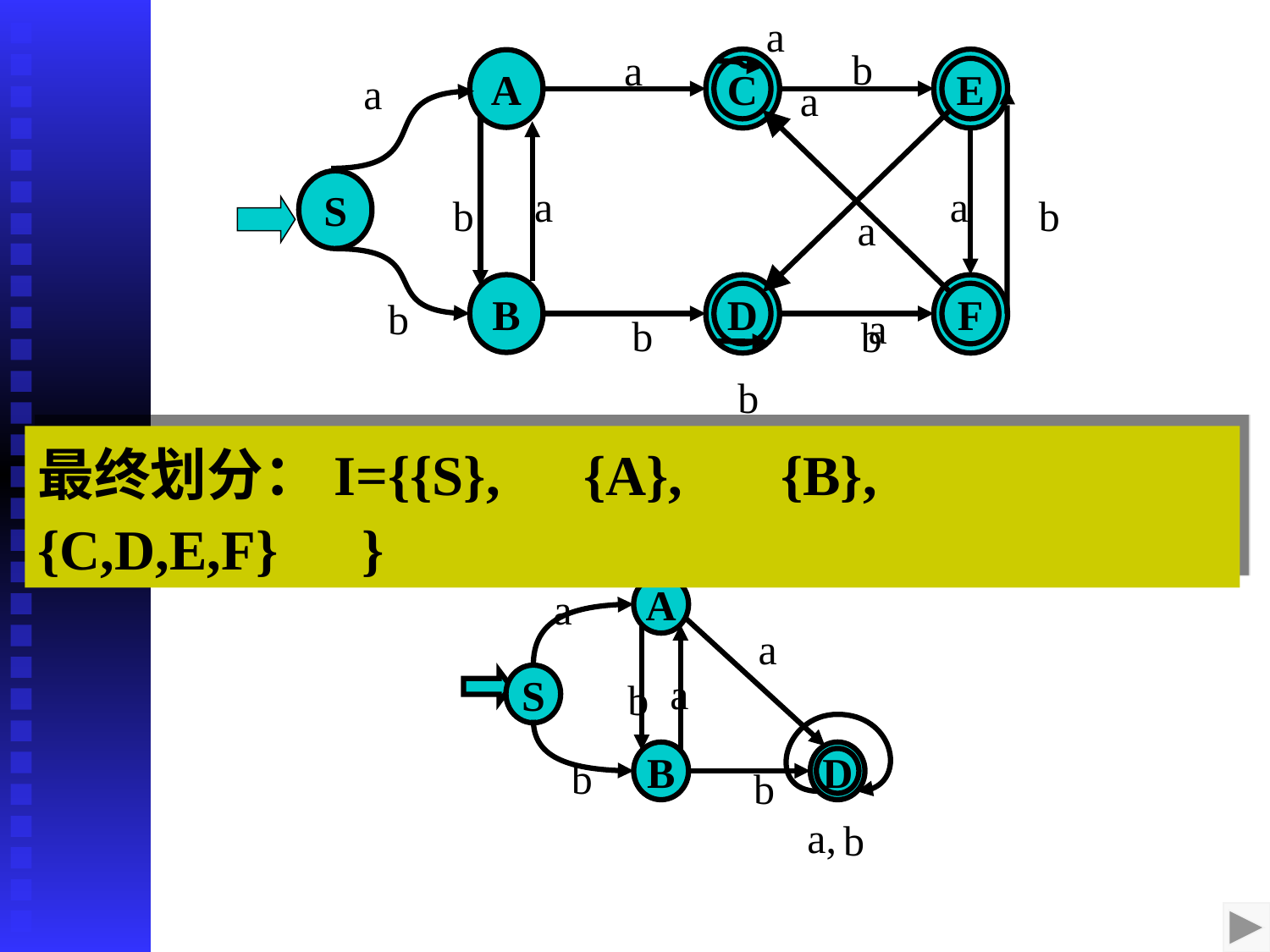

a
a
b
a
A

C

E
a
S
a
a
b
b
B

D

F
b
a
b
b
a

a
b
a
a
b
最终划分：I={{S},　{A}, 　{B}, 　{C,D,E,F}　}
A
S

B

D
a
a

b
a
b
b
a,
b
2020/10/7
48